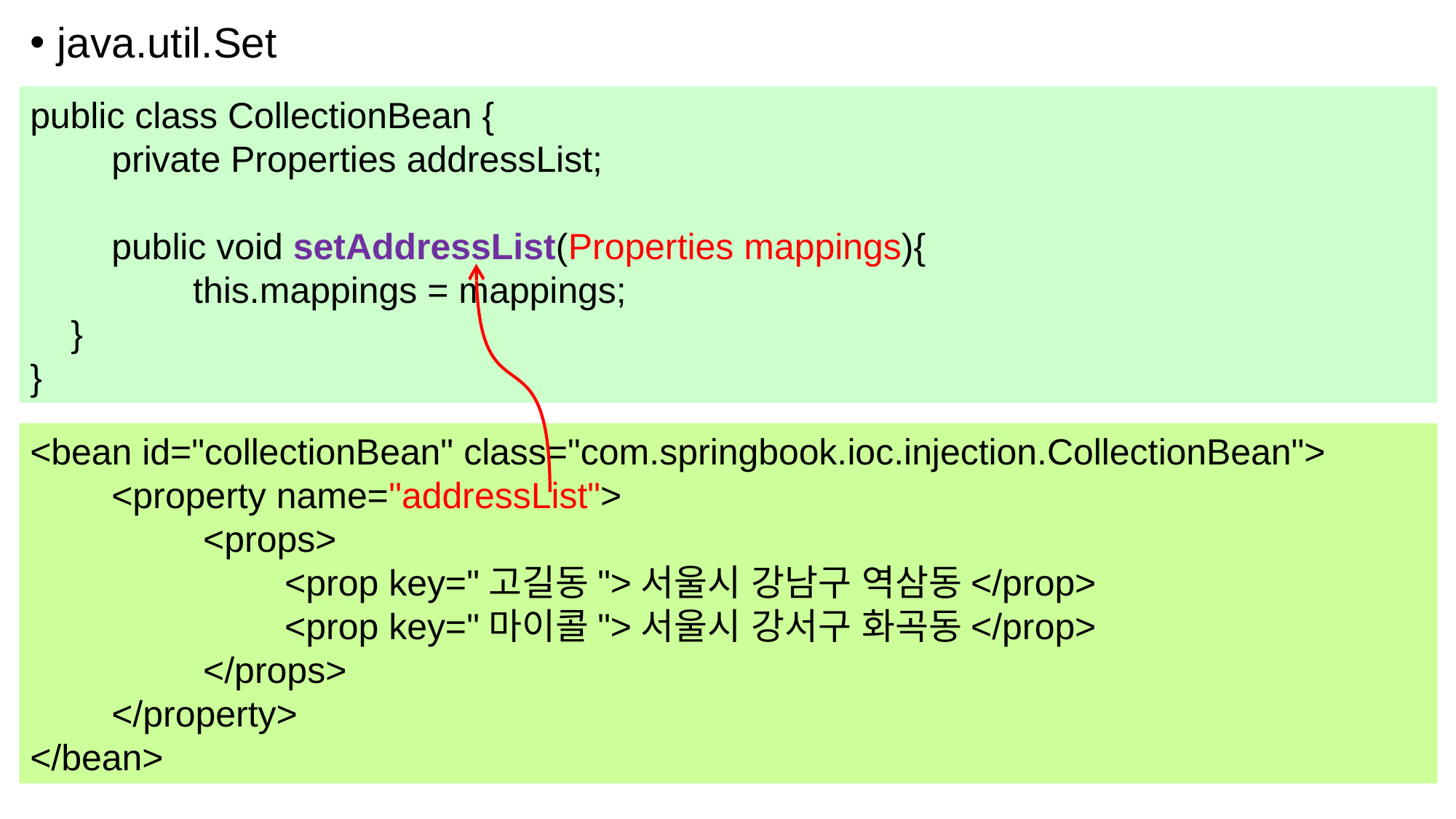

java.util.Set
public class CollectionBean {
        private Properties addressList;

        public void setAddressList(Properties mappings){
                this.mappings = mappings;
    }
}
<bean id="collectionBean" class="com.springbook.ioc.injection.CollectionBean">
        <property name="addressList">
                 <props>
                         <prop key="고길동">서울시 강남구 역삼동</prop>
                         <prop key="마이콜">서울시 강서구 화곡동</prop>
                 </props>
        </property>
</bean>